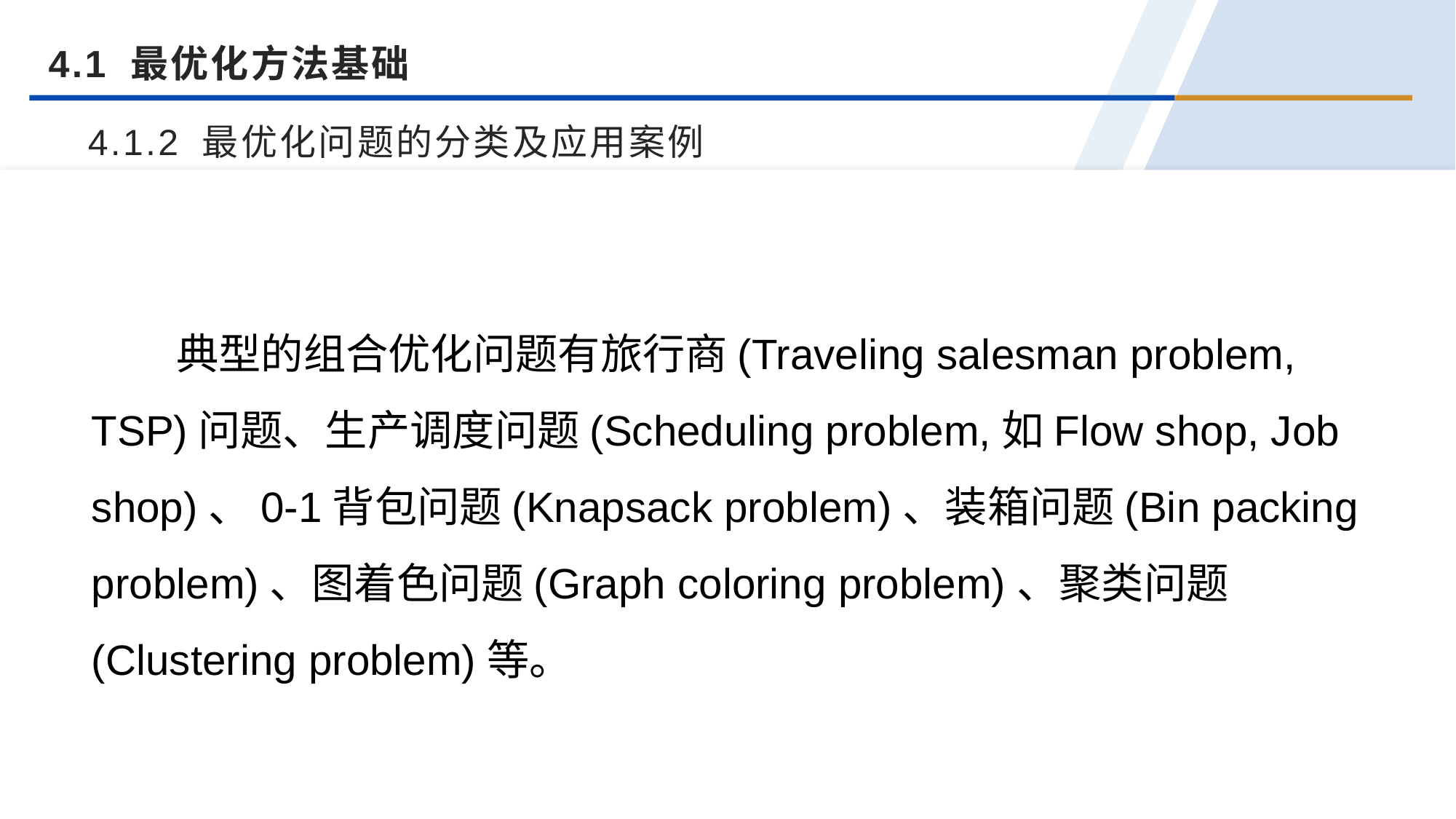

4.1 最优化方法基础
4.1.2 最优化问题的分类及应用案例

典型的组合优化问题有旅行商(Traveling salesman problem, TSP)问题、生产调度问题(Scheduling problem,如Flow shop, Job shop)、0-1背包问题(Knapsack problem)、装箱问题(Bin packing problem)、图着色问题(Graph coloring problem)、聚类问题(Clustering problem)等。